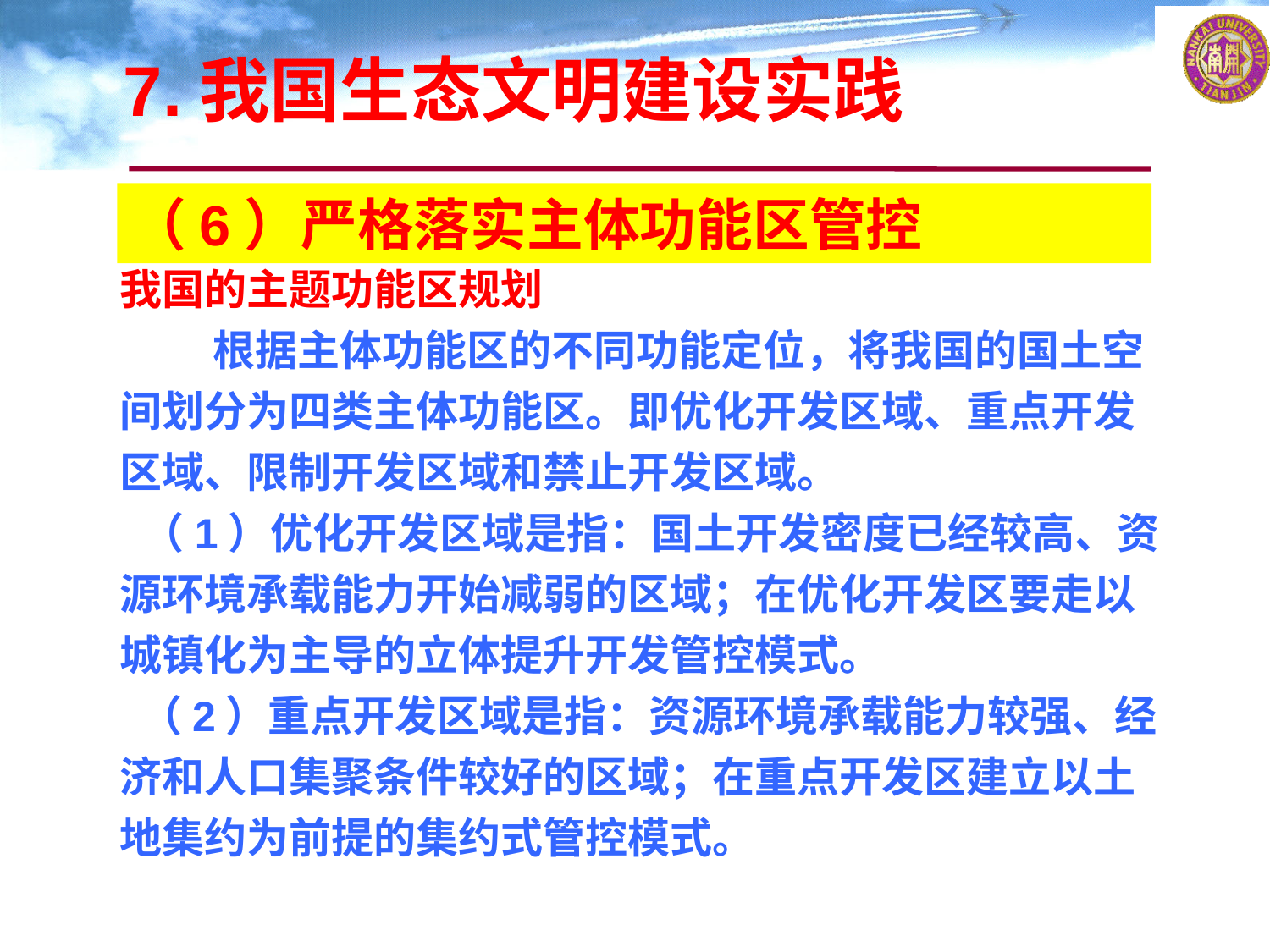

7.我国生态文明建设实践

（6）严格落实主体功能区管控
我国的主题功能区规划
       根据主体功能区的不同功能定位，将我国的国土空间划分为四类主体功能区。即优化开发区域、重点开发区域、限制开发区域和禁止开发区域。
 （1）优化开发区域是指：国土开发密度已经较高、资源环境承载能力开始减弱的区域；在优化开发区要走以城镇化为主导的立体提升开发管控模式。
 （2）重点开发区域是指：资源环境承载能力较强、经济和人口集聚条件较好的区域；在重点开发区建立以土地集约为前提的集约式管控模式。